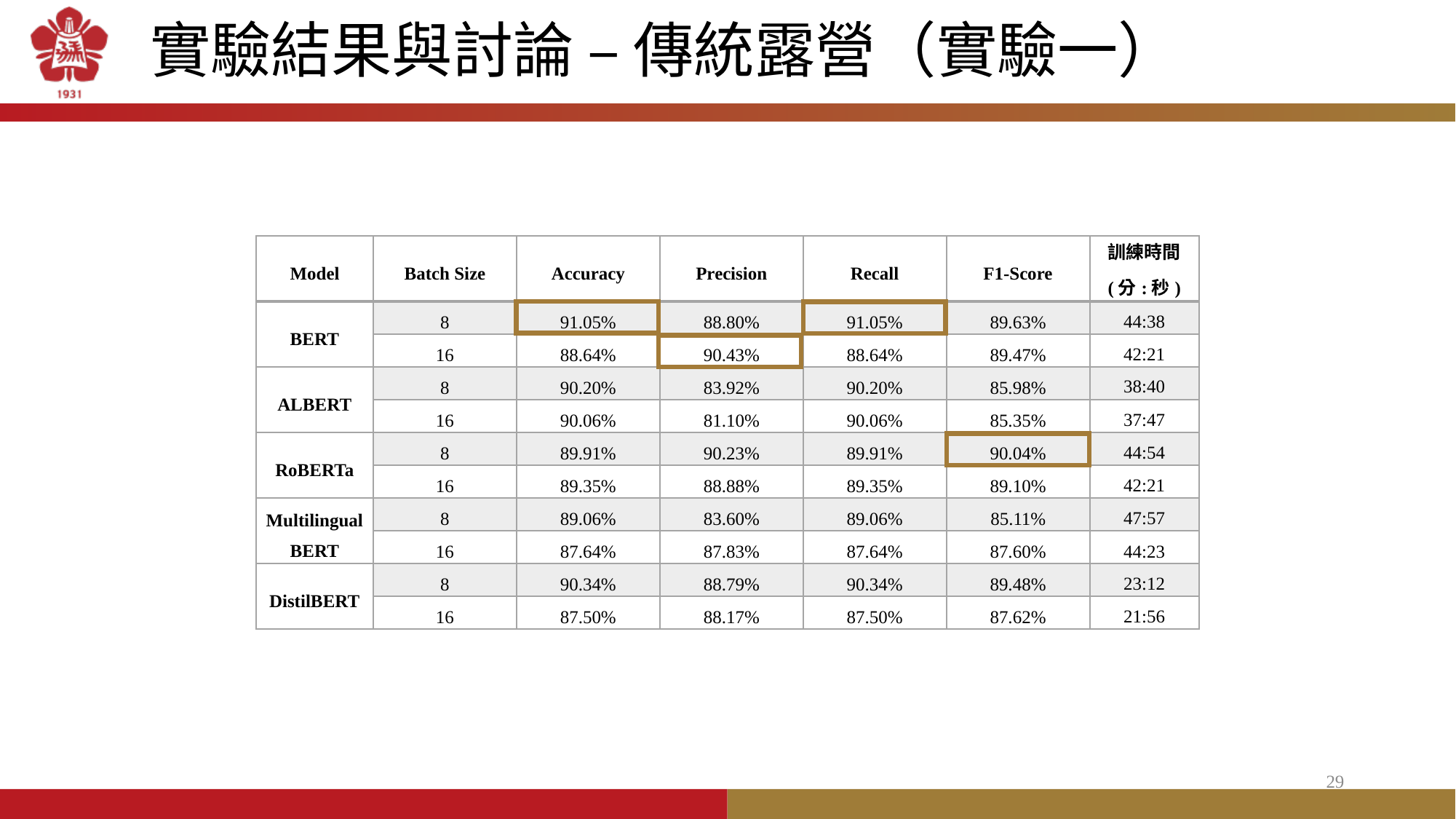

# 實驗結果與討論 – 傳統露營（實驗一）
| Model | Batch Size | Accuracy | Precision | Recall | F1-Score | 訓練時間 (分:秒) |
| --- | --- | --- | --- | --- | --- | --- |
| BERT | 8 | 91.05% | 88.80% | 91.05% | 89.63% | 44:38 |
|  | 16 | 88.64% | 90.43% | 88.64% | 89.47% | 42:21 |
| ALBERT | 8 | 90.20% | 83.92% | 90.20% | 85.98% | 38:40 |
|  | 16 | 90.06% | 81.10% | 90.06% | 85.35% | 37:47 |
| RoBERTa | 8 | 89.91% | 90.23% | 89.91% | 90.04% | 44:54 |
|  | 16 | 89.35% | 88.88% | 89.35% | 89.10% | 42:21 |
| Multilingual BERT | 8 | 89.06% | 83.60% | 89.06% | 85.11% | 47:57 |
|  | 16 | 87.64% | 87.83% | 87.64% | 87.60% | 44:23 |
| DistilBERT | 8 | 90.34% | 88.79% | 90.34% | 89.48% | 23:12 |
|  | 16 | 87.50% | 88.17% | 87.50% | 87.62% | 21:56 |

29